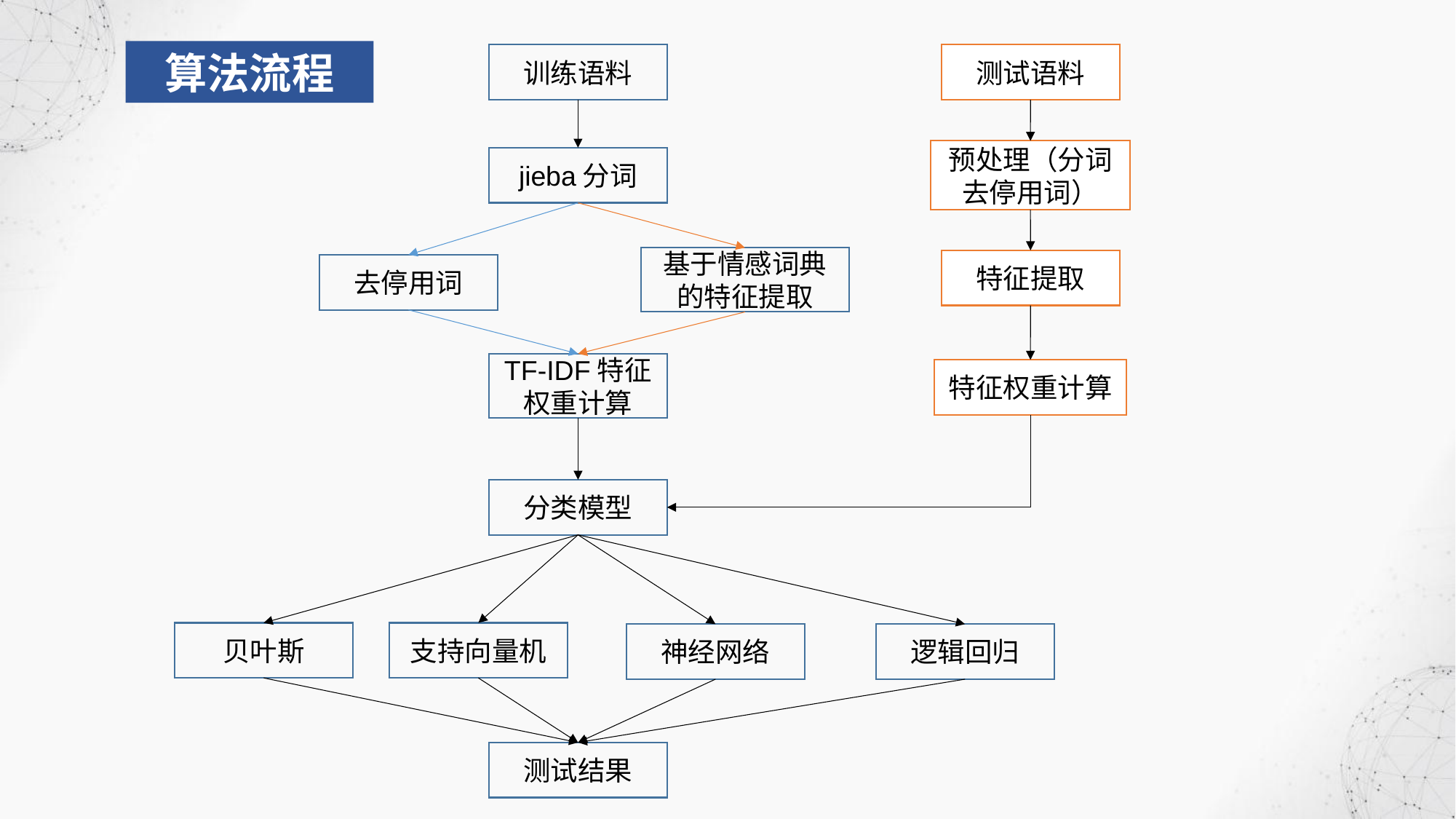

算法流程
训练语料
jieba分词
基于情感词典的特征提取
去停用词
TF-IDF特征权重计算
分类模型
贝叶斯
支持向量机
神经网络
逻辑回归
测试语料
预处理（分词去停用词）
特征提取
特征权重计算
测试结果